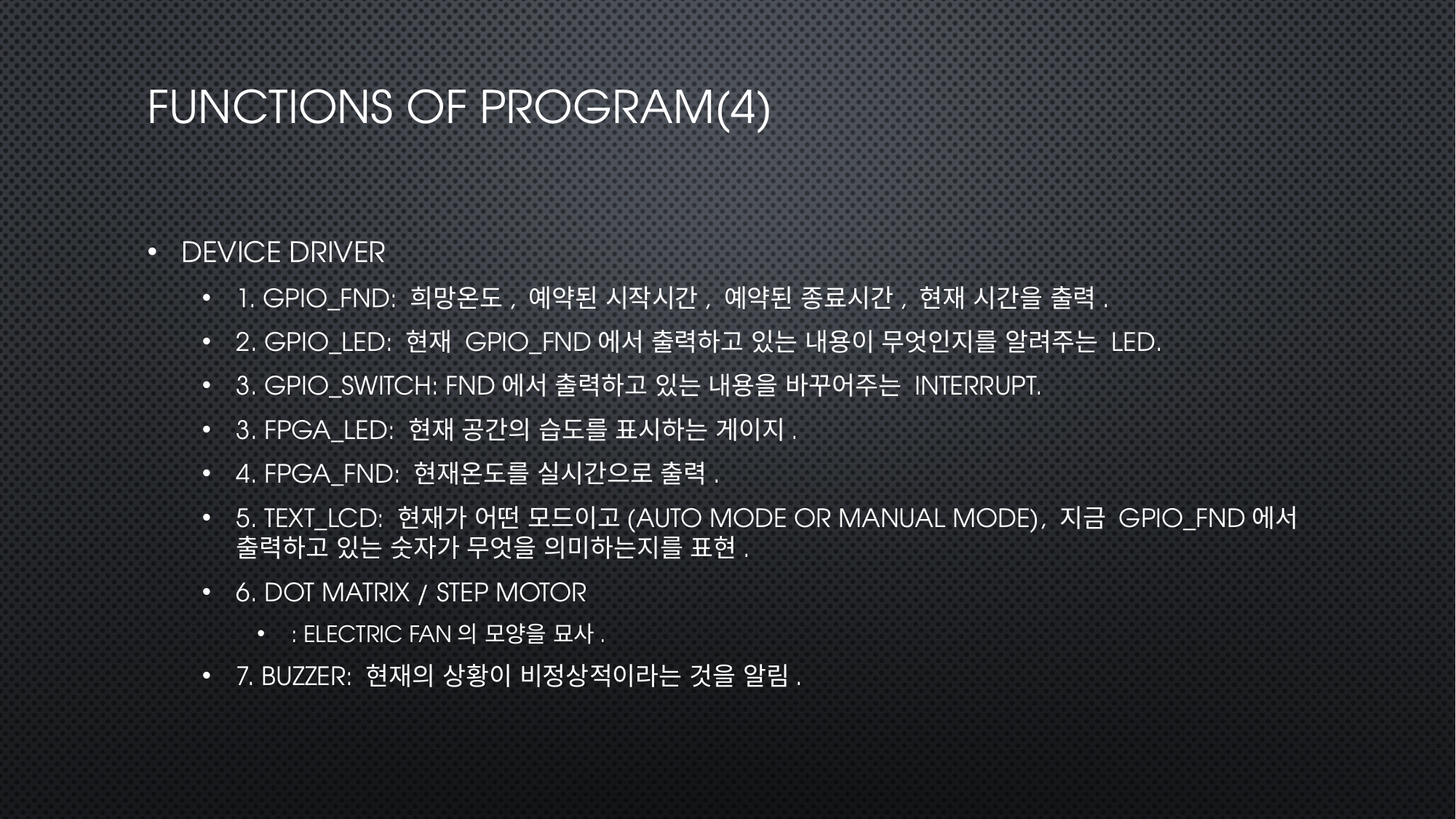

# Functions of program(4)

Device Driver
1. gpio_fnd: 희망온도, 예약된 시작시간, 예약된 종료시간, 현재 시간을 출력.
2. gpio_led: 현재 gpio_fnd에서 출력하고 있는 내용이 무엇인지를 알려주는 led.
3. gpio_switch: fnd에서 출력하고 있는 내용을 바꾸어주는 interrupt.
3. fpga_led: 현재 공간의 습도를 표시하는 게이지.
4. fpga_fnd: 현재온도를 실시간으로 출력.
5. text_lcd: 현재가 어떤 모드이고(auto mode or manual mode), 지금 gpio_fnd에서 출력하고 있는 숫자가 무엇을 의미하는지를 표현.
6. dot matrix / step motor
: Electric Fan의 모양을 묘사.
7. buzzer: 현재의 상황이 비정상적이라는 것을 알림.